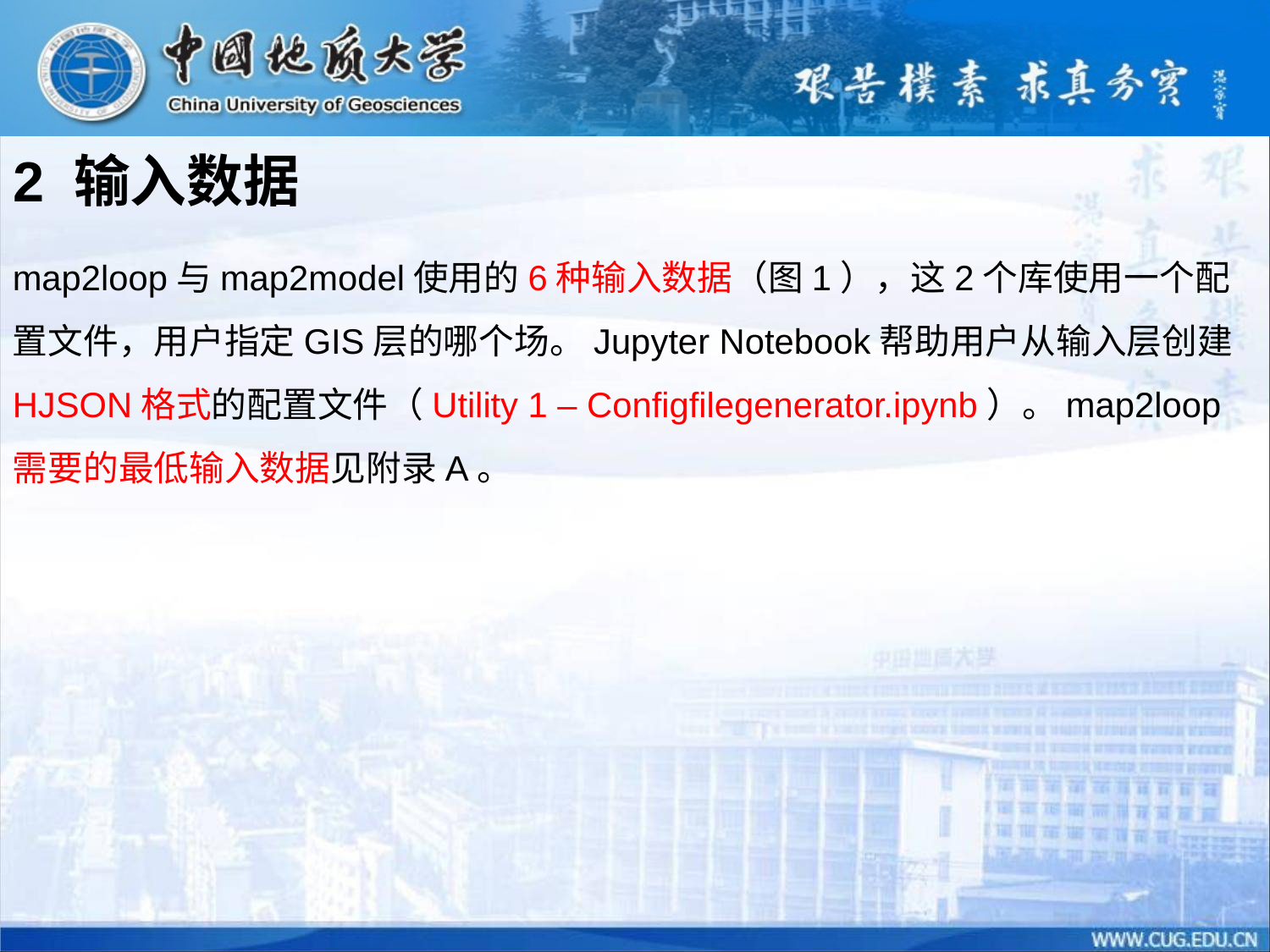

2 输入数据
map2loop与map2model使用的6种输入数据（图1），这2个库使用一个配置文件，用户指定GIS层的哪个场。Jupyter Notebook帮助用户从输入层创建HJSON格式的配置文件（Utility 1 – Configfilegenerator.ipynb）。map2loop需要的最低输入数据见附录A。